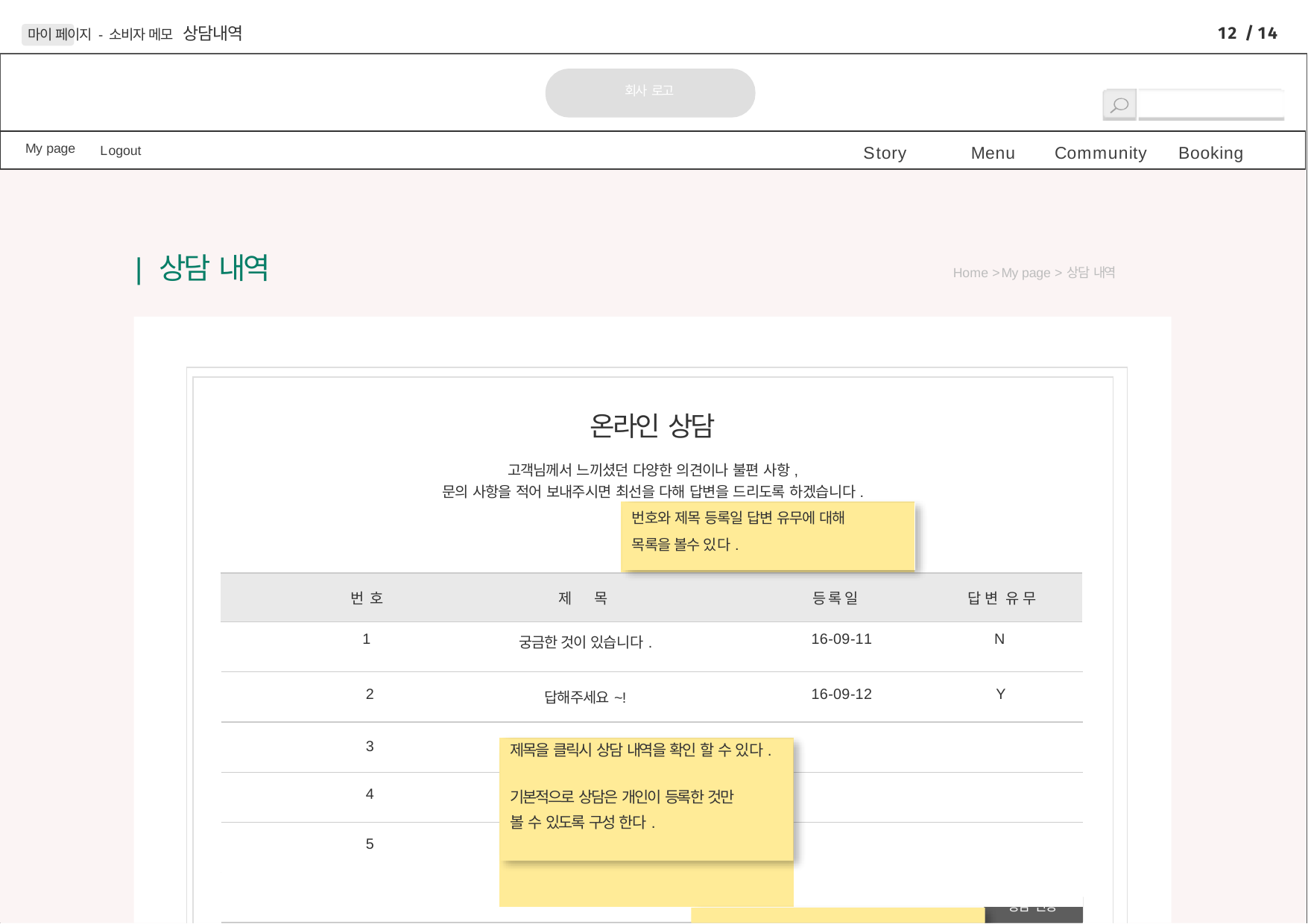

12 / 14
마이 페이지 - 소비자 메모   상담내역

회사 로고

My page
Story
Menu
Community
Booking
Logout

| 상담 내역

Home > My page > 상담 내역

온라인 상담
고객님께서 느끼셨던 다양한 의견이나 불편 사항,
문의 사항을 적어 보내주시면 최선을 다해 답변을 드리도록 하겠습니다.

|  |  |  |  | 번호와 제목 등록일 답변 유무에 대해 목록을 볼수 있다. |  |  |
| --- | --- | --- | --- | --- | --- | --- |
| 번 | 호 | 제 | 목 | 등 록 일 | 답 변 | 유 무 |
| 1 | 궁금한 것이 있습니다. | 16-09-11 | N |
| --- | --- | --- | --- |
| 2 | 답해주세요~! | 16-09-12 | Y |

| 3 | 제목을 클릭시 상담 내역을 확인 할 수 있다. 기본적으로 상담은 개인이 등록한 것만 볼 수 있도록 구성 한다. |  |
| --- | --- | --- |
| 4 |  |  |
| 5 |  |  |

6

상담 신청